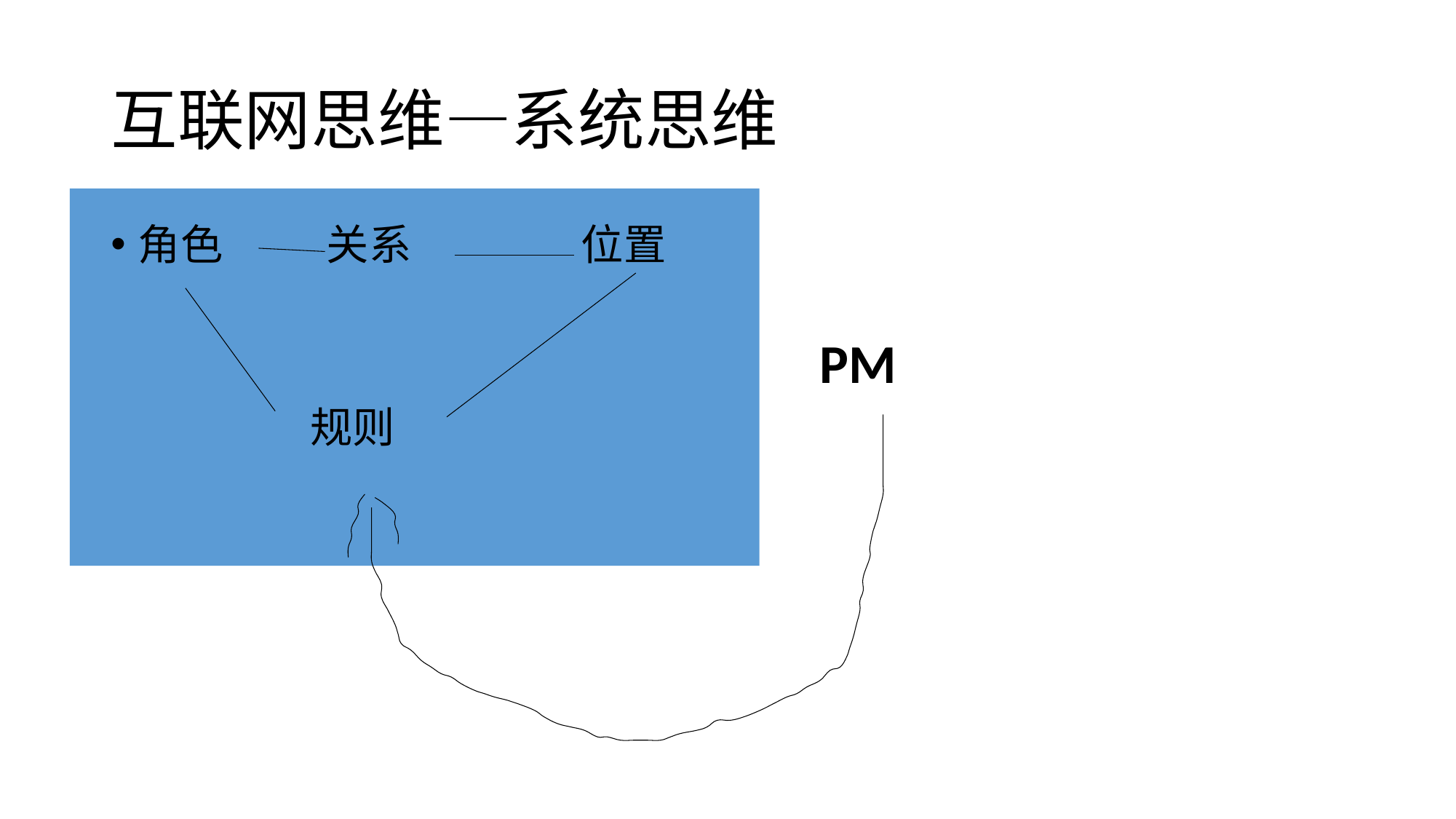

# 互联网思维—系统思维

角色           关系                  位置

                    规则
PM